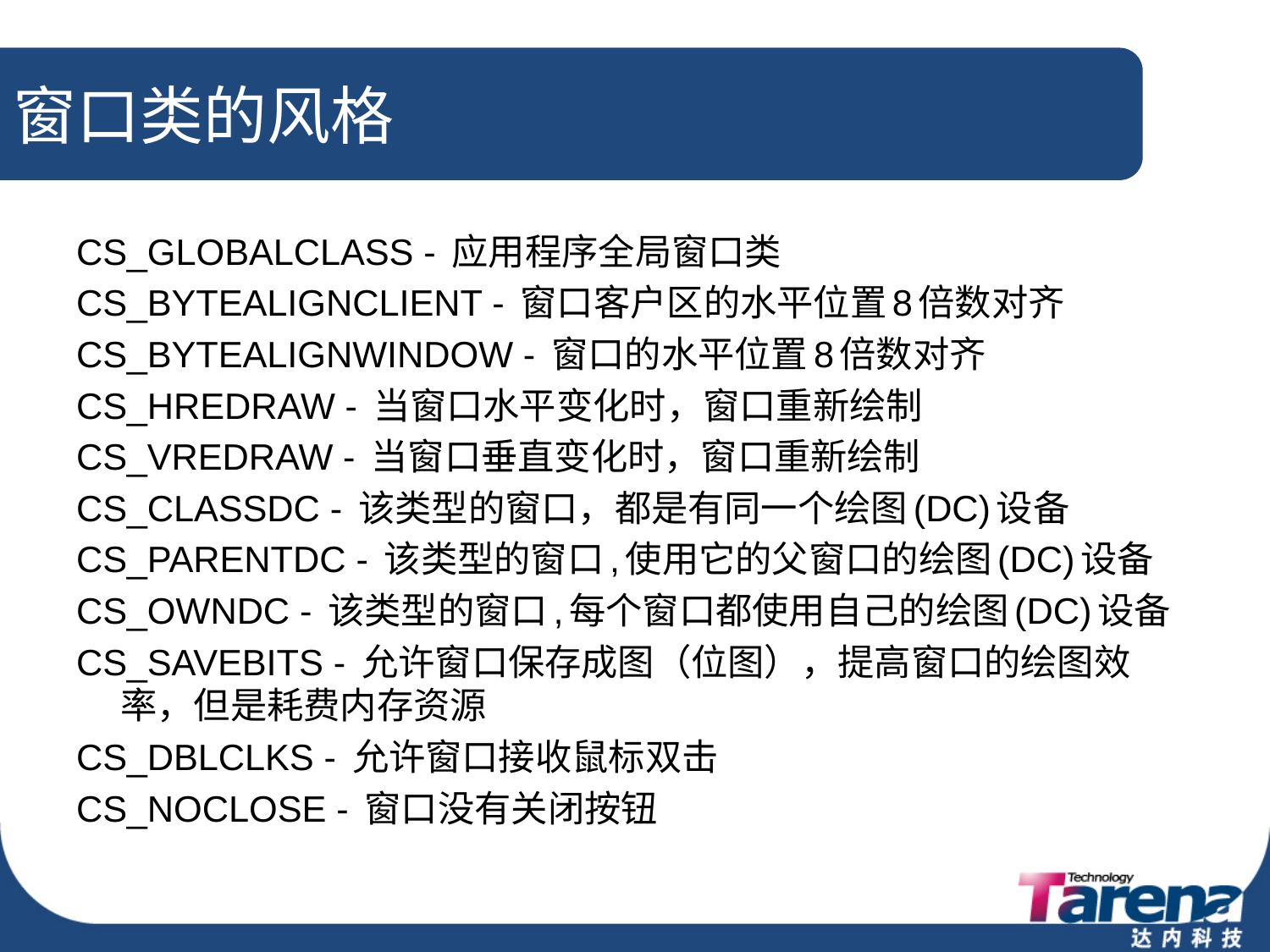

# 窗口类的风格
CS_GLOBALCLASS - 应用程序全局窗口类
CS_BYTEALIGNCLIENT - 窗口客户区的水平位置8倍数对齐
CS_BYTEALIGNWINDOW - 窗口的水平位置8倍数对齐
CS_HREDRAW - 当窗口水平变化时，窗口重新绘制
CS_VREDRAW - 当窗口垂直变化时，窗口重新绘制
CS_CLASSDC - 该类型的窗口，都是有同一个绘图(DC)设备
CS_PARENTDC - 该类型的窗口,使用它的父窗口的绘图(DC)设备
CS_OWNDC - 该类型的窗口,每个窗口都使用自己的绘图(DC)设备
CS_SAVEBITS - 允许窗口保存成图（位图），提高窗口的绘图效率，但是耗费内存资源
CS_DBLCLKS - 允许窗口接收鼠标双击
CS_NOCLOSE - 窗口没有关闭按钮